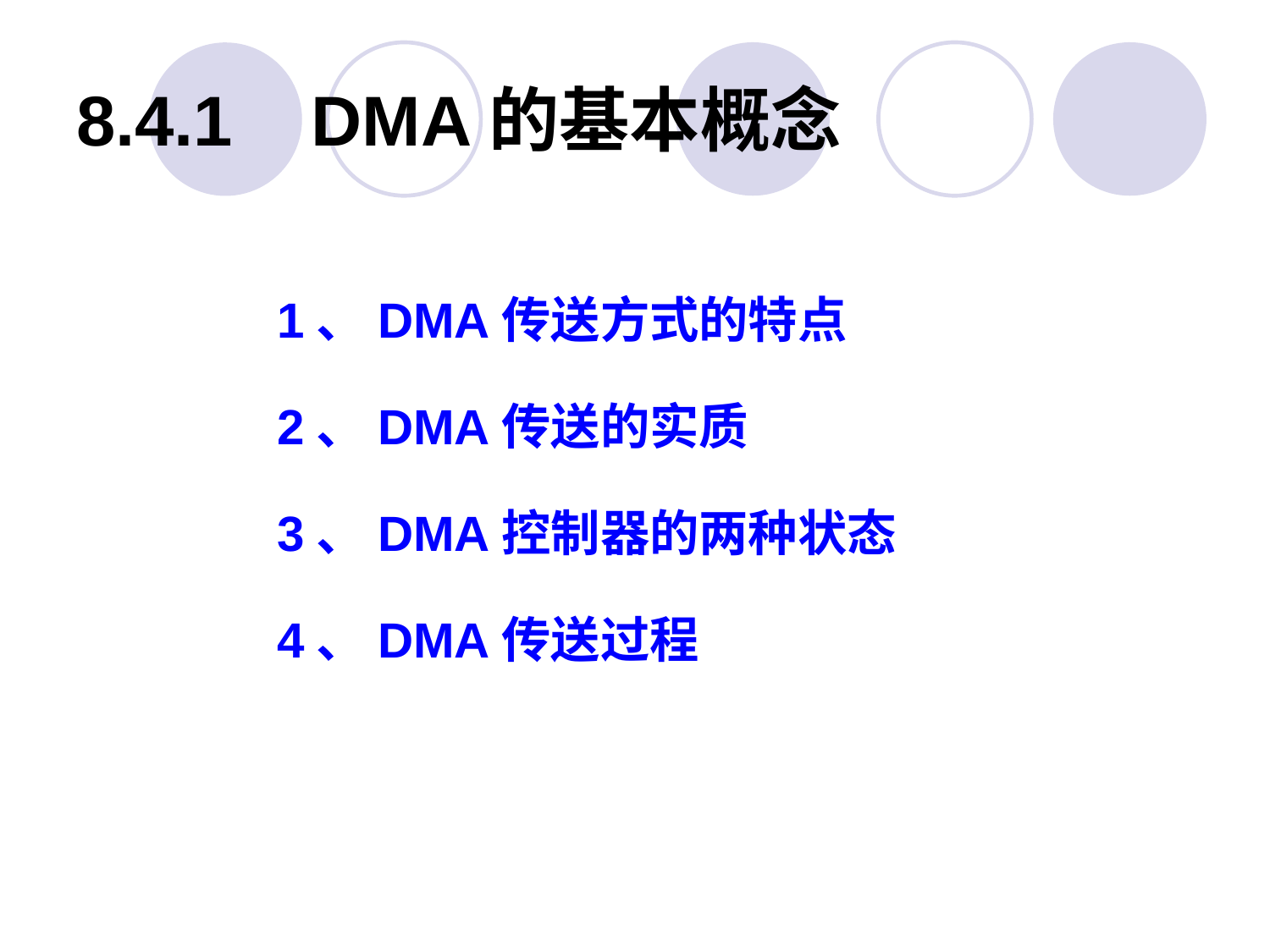

# 8.4.1    DMA的基本概念
1、DMA传送方式的特点
2、DMA传送的实质
3、DMA控制器的两种状态
4、DMA传送过程